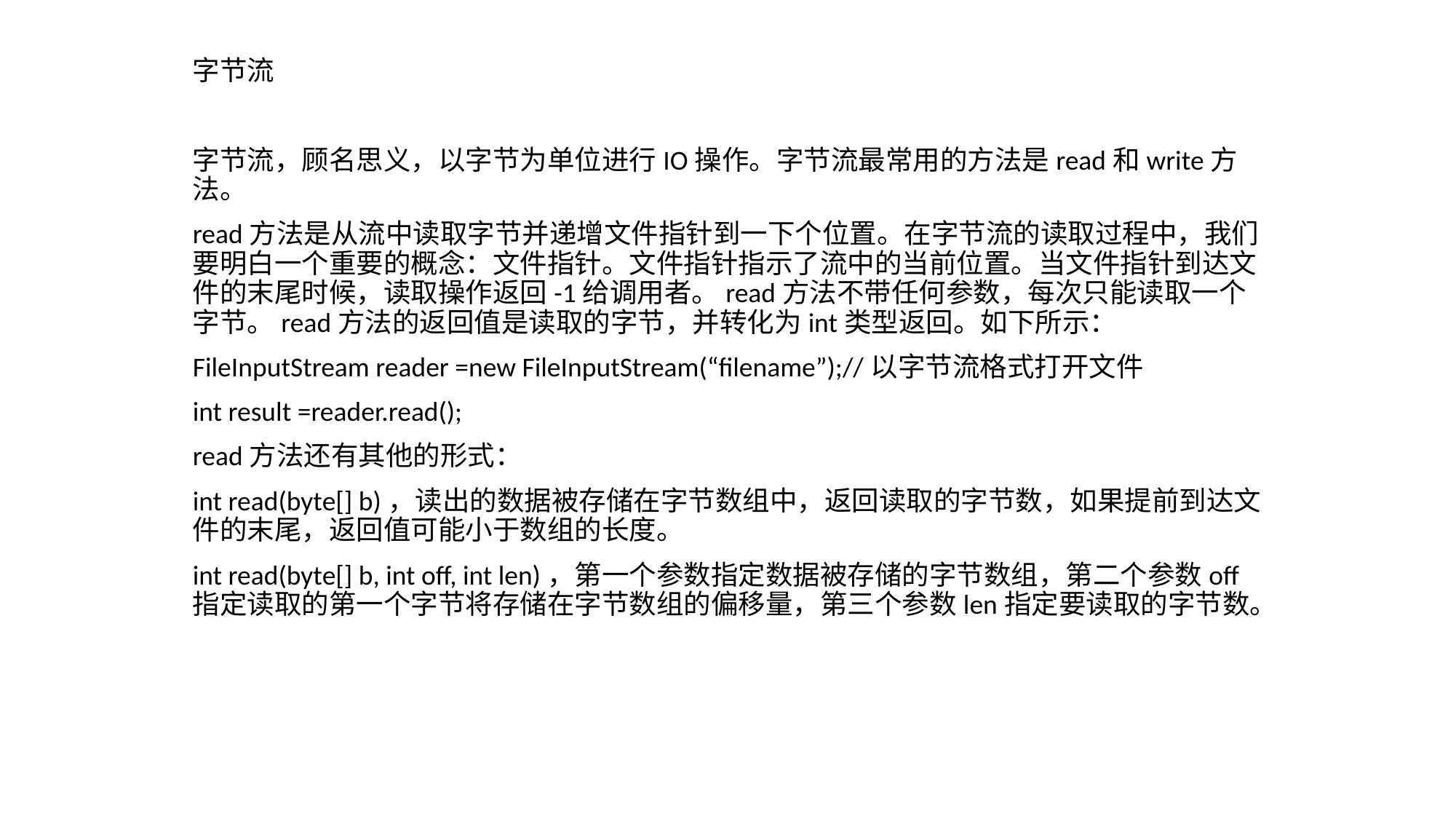

字节流

字节流，顾名思义，以字节为单位进行IO操作。字节流最常用的方法是read和write方法。
read方法是从流中读取字节并递增文件指针到一下个位置。在字节流的读取过程中，我们要明白一个重要的概念：文件指针。文件指针指示了流中的当前位置。当文件指针到达文件的末尾时候，读取操作返回-1给调用者。read方法不带任何参数，每次只能读取一个字节。read方法的返回值是读取的字节，并转化为int类型返回。如下所示：
FileInputStream reader =new FileInputStream(“filename”);//以字节流格式打开文件
int result =reader.read();
read方法还有其他的形式：
int read(byte[] b)，读出的数据被存储在字节数组中，返回读取的字节数，如果提前到达文件的末尾，返回值可能小于数组的长度。
int read(byte[] b, int off, int len)，第一个参数指定数据被存储的字节数组，第二个参数off指定读取的第一个字节将存储在字节数组的偏移量，第三个参数len指定要读取的字节数。